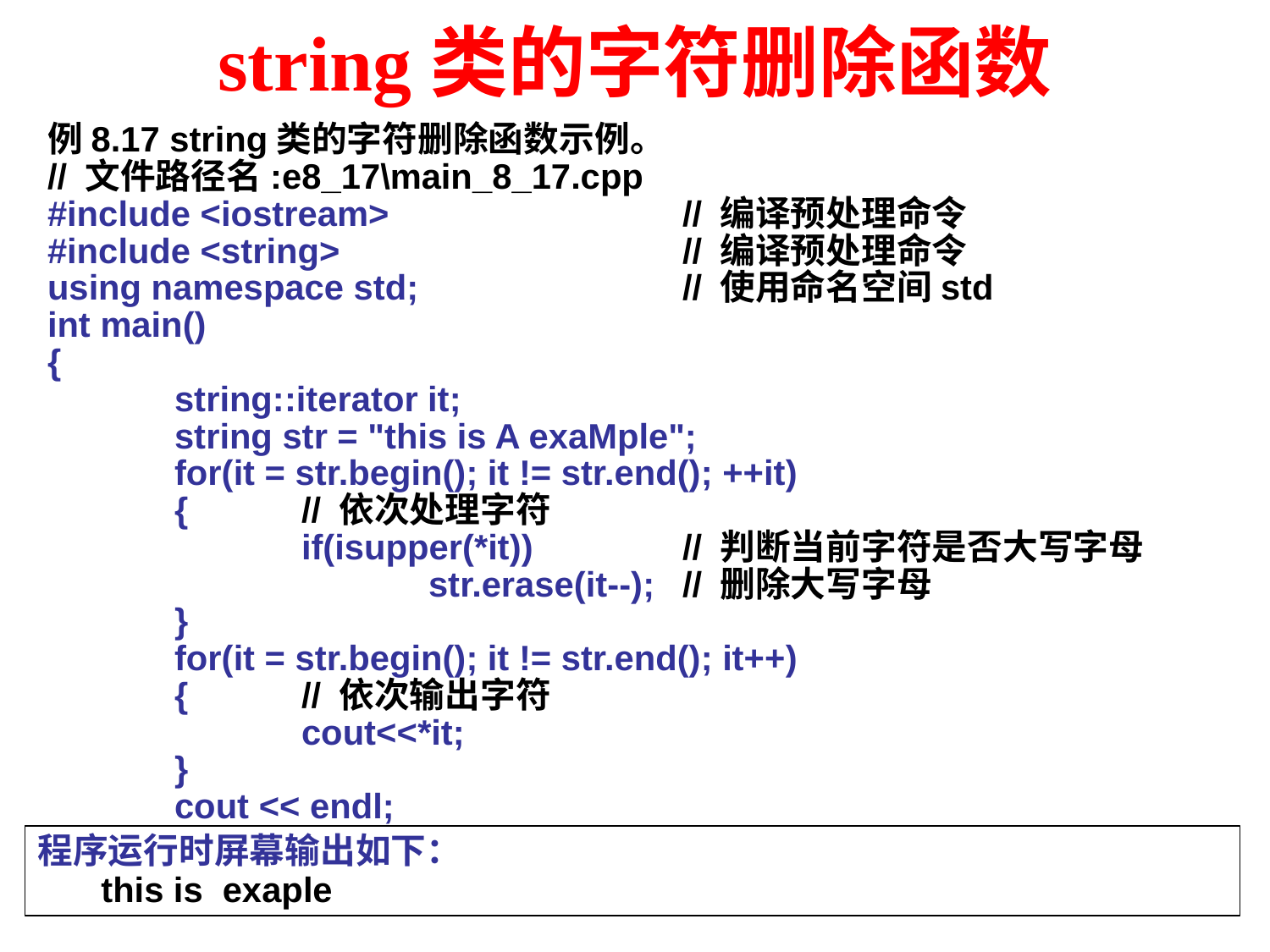

# string类的字符删除函数
例8.17 string类的字符删除函数示例。
// 文件路径名:e8_17\main_8_17.cpp
#include <iostream>               		// 编译预处理命令
#include <string>               		// 编译预处理命令
using namespace std;			// 使用命名空间std
int main()
{
	string::iterator it;
	string str = "this is A exaMple";
	for(it = str.begin(); it != str.end(); ++it)
	{	// 依次处理字符
		if(isupper(*it))		// 判断当前字符是否大写字母
			str.erase(it--);	// 删除大写字母
	}
	for(it = str.begin(); it != str.end(); it++)
	{	// 依次输出字符
		cout<<*it;
	}
	cout << endl;
	return 0;			// 返回操作系统
}
程序运行时屏幕输出如下：
this is  exaple